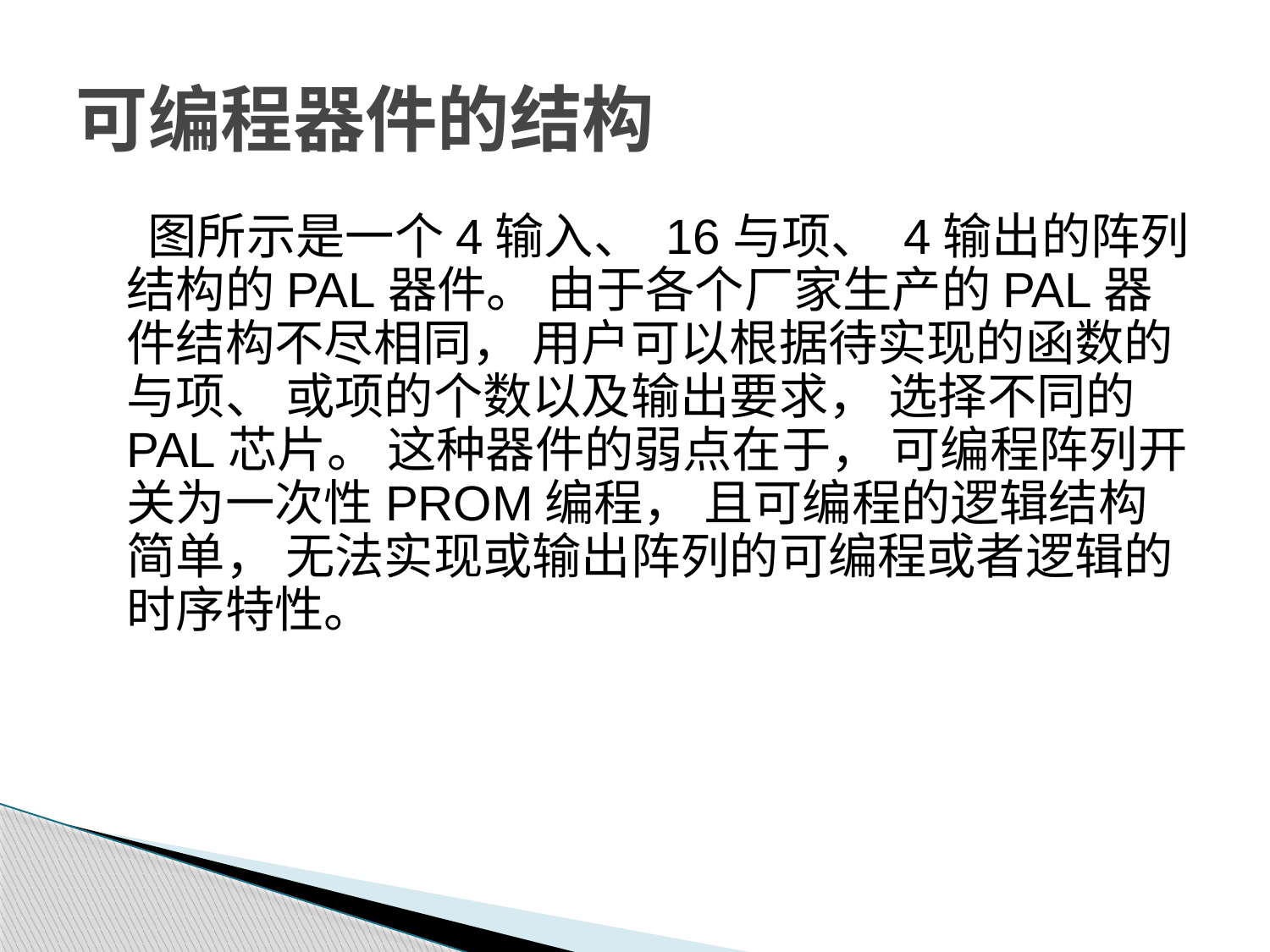

# 可编程器件的结构
    图所示是一个4输入、 16与项、 4输出的阵列结构的PAL器件。 由于各个厂家生产的PAL器件结构不尽相同， 用户可以根据待实现的函数的与项、 或项的个数以及输出要求， 选择不同的PAL芯片。 这种器件的弱点在于， 可编程阵列开关为一次性PROM编程， 且可编程的逻辑结构简单， 无法实现或输出阵列的可编程或者逻辑的时序特性。